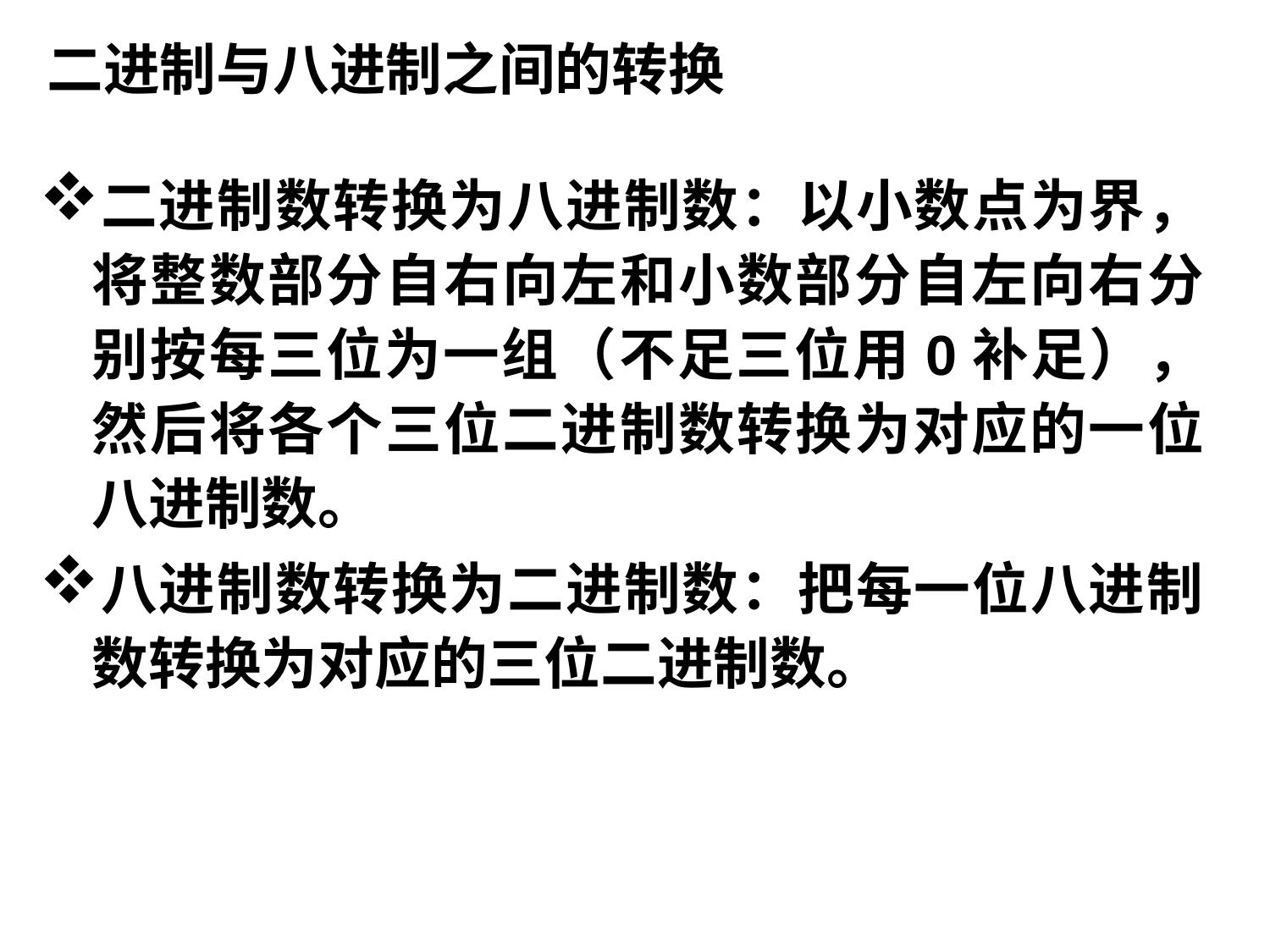

# 二进制与八进制之间的转换
二进制数转换为八进制数：以小数点为界，将整数部分自右向左和小数部分自左向右分别按每三位为一组（不足三位用0补足），然后将各个三位二进制数转换为对应的一位八进制数。
八进制数转换为二进制数：把每一位八进制数转换为对应的三位二进制数。